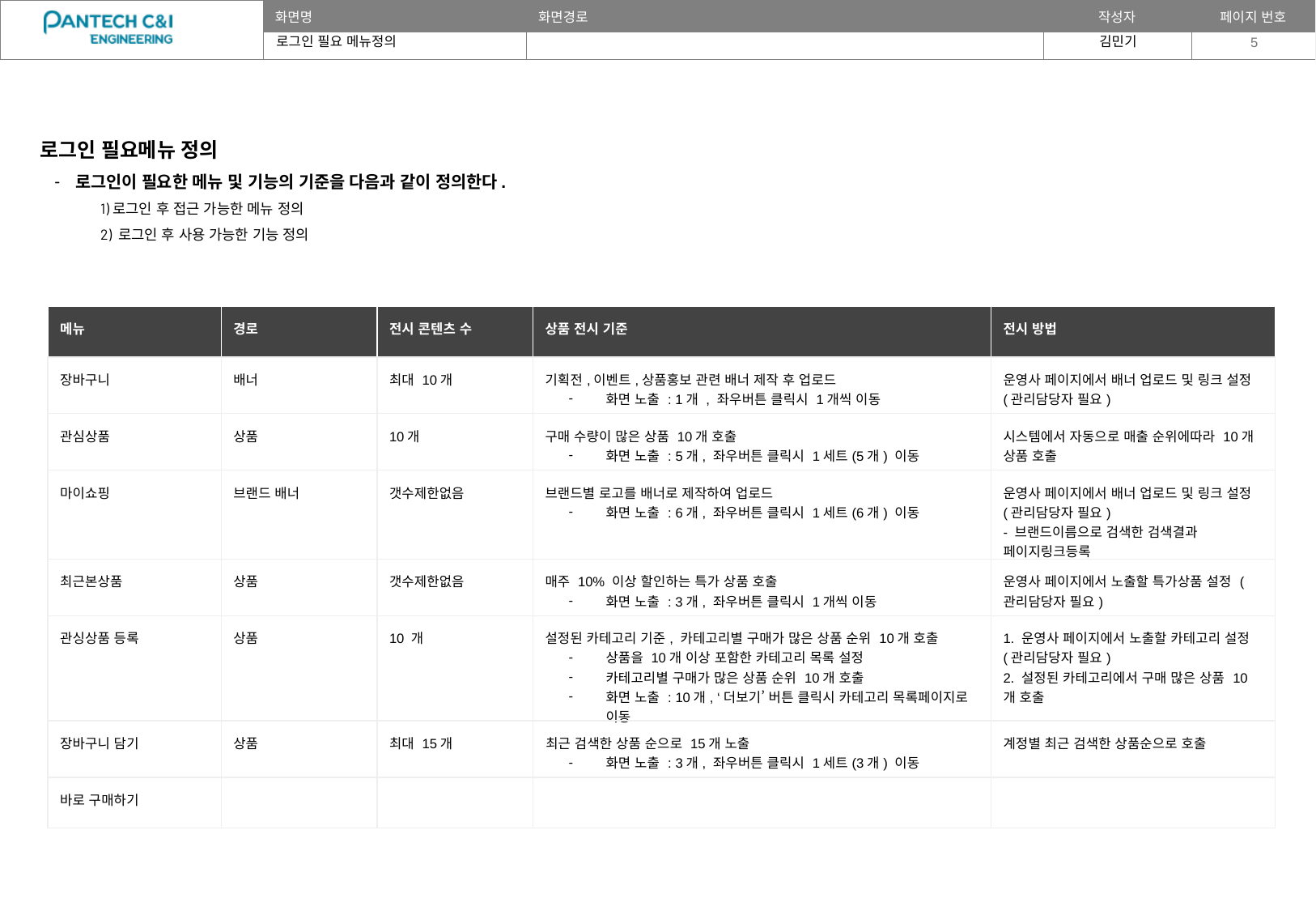

로그인 필요 메뉴정의
5
로그인 필요메뉴 정의
로그인이 필요한 메뉴 및 기능의 기준을 다음과 같이 정의한다.
1)로그인 후 접근 가능한 메뉴 정의
2) 로그인 후 사용 가능한 기능 정의
| 메뉴 | 경로 | 전시 콘텐츠 수 | 상품 전시 기준 | 전시 방법 |
| --- | --- | --- | --- | --- |
| 장바구니 | 배너 | 최대 10개 | 기획전,이벤트,상품홍보 관련 배너 제작 후 업로드 화면 노출 : 1개 , 좌우버튼 클릭시 1개씩 이동 | 운영사 페이지에서 배너 업로드 및 링크 설정(관리담당자 필요) |
| 관심상품 | 상품 | 10개 | 구매 수량이 많은 상품 10개 호출 화면 노출 : 5개, 좌우버튼 클릭시 1세트(5개) 이동 | 시스템에서 자동으로 매출 순위에따라 10개 상품 호출 |
| 마이쇼핑 | 브랜드 배너 | 갯수제한없음 | 브랜드별 로고를 배너로 제작하여 업로드 화면 노출 : 6개, 좌우버튼 클릭시 1세트(6개) 이동 | 운영사 페이지에서 배너 업로드 및 링크 설정(관리담당자 필요) - 브랜드이름으로 검색한 검색결과 페이지링크등록 |
| 최근본상품 | 상품 | 갯수제한없음 | 매주 10% 이상 할인하는 특가 상품 호출 화면 노출 : 3개, 좌우버튼 클릭시 1개씩 이동 | 운영사 페이지에서 노출할 특가상품 설정 (관리담당자 필요) |
| 관싱상품 등록 | 상품 | 10 개 | 설정된 카테고리 기준, 카테고리별 구매가 많은 상품 순위 10개 호출 상품을 10개 이상 포함한 카테고리 목록 설정 카테고리별 구매가 많은 상품 순위 10개 호출 화면 노출 : 10개, ‘더보기’ 버튼 클릭시 카테고리 목록페이지로 이동 | 1. 운영사 페이지에서 노출할 카테고리 설정 (관리담당자 필요) 2. 설정된 카테고리에서 구매 많은 상품 10개 호출 |
| 장바구니 담기 | 상품 | 최대 15개 | 최근 검색한 상품 순으로 15개 노출 화면 노출 : 3개, 좌우버튼 클릭시 1세트(3개) 이동 | 계정별 최근 검색한 상품순으로 호출 |
| 바로 구매하기 |  |  |  |  |